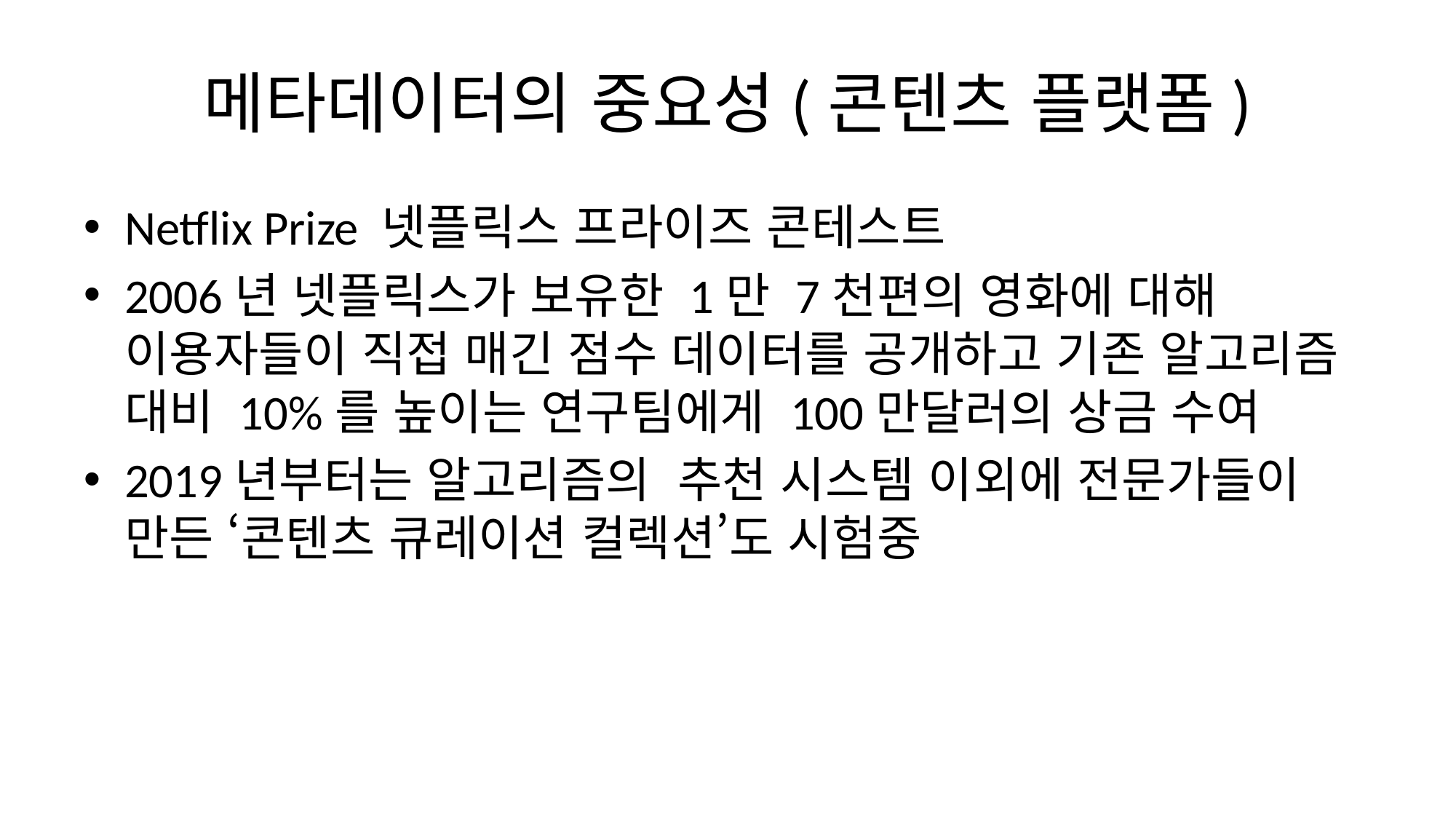

# 메타데이터의 중요성(콘텐츠 플랫폼)
Netflix Prize 넷플릭스 프라이즈 콘테스트
2006년 넷플릭스가 보유한 1만 7천편의 영화에 대해 이용자들이 직접 매긴 점수 데이터를 공개하고 기존 알고리즘 대비 10%를 높이는 연구팀에게 100만달러의 상금 수여
2019년부터는 알고리즘의  추천 시스템 이외에 전문가들이 만든 ‘콘텐츠 큐레이션 컬렉션’도 시험중